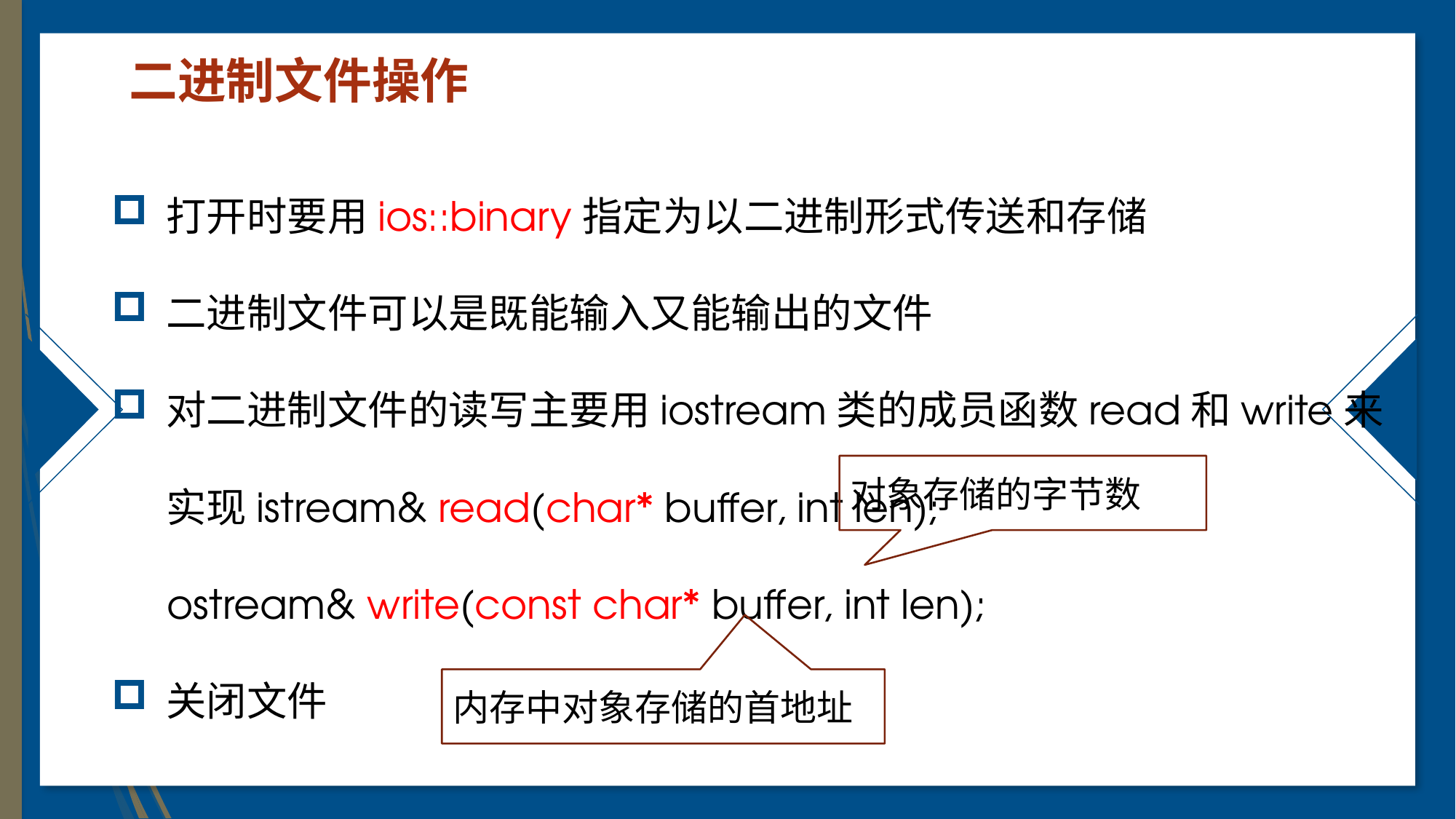

二进制文件操作
打开时要用ios::binary指定为以二进制形式传送和存储
二进制文件可以是既能输入又能输出的文件
对二进制文件的读写主要用iostream类的成员函数read和write来实现istream& read(char* buffer, int len);
     ostream& write(const char* buffer, int len);
关闭文件
对象存储的字节数
内存中对象存储的首地址